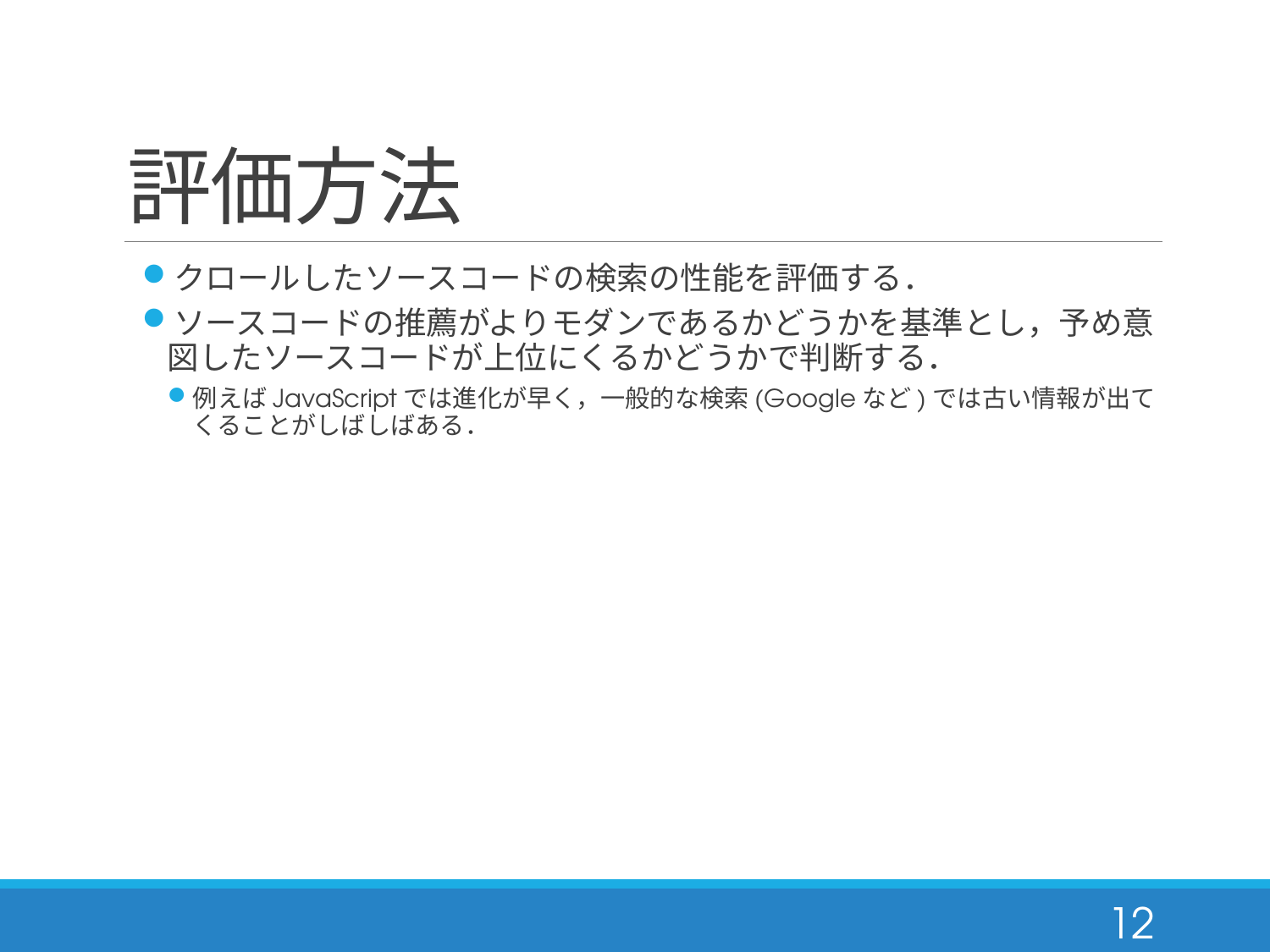

# 評価方法
クロールしたソースコードの検索の性能を評価する．
ソースコードの推薦がよりモダンであるかどうかを基準とし，予め意図したソースコードが上位にくるかどうかで判断する．
例えばJavaScriptでは進化が早く，一般的な検索(Googleなど)では古い情報が出てくることがしばしばある．

12